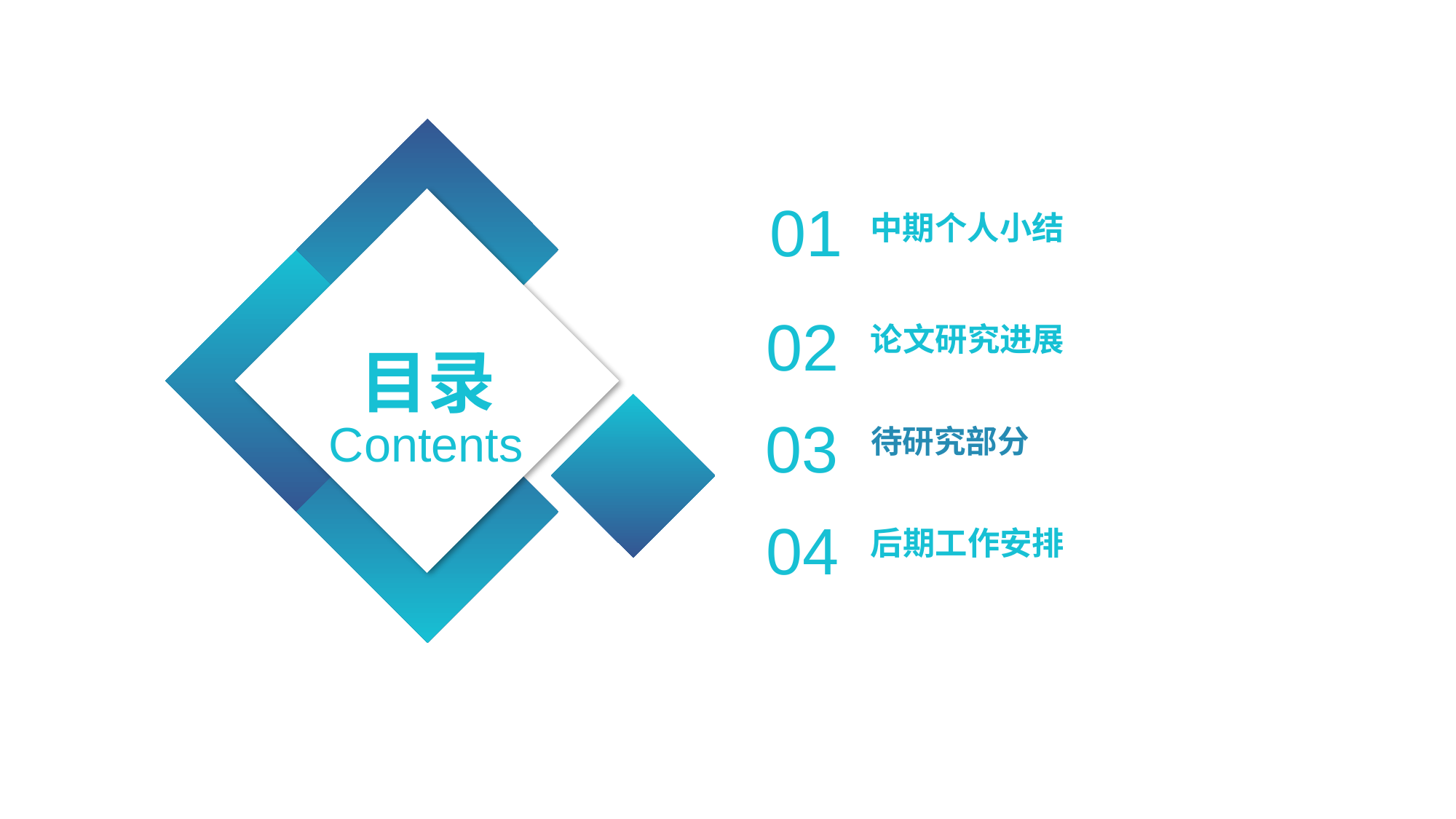

01
中期个人小结
02
论文研究进展
目录
Contents
03
待研究部分
04
后期工作安排